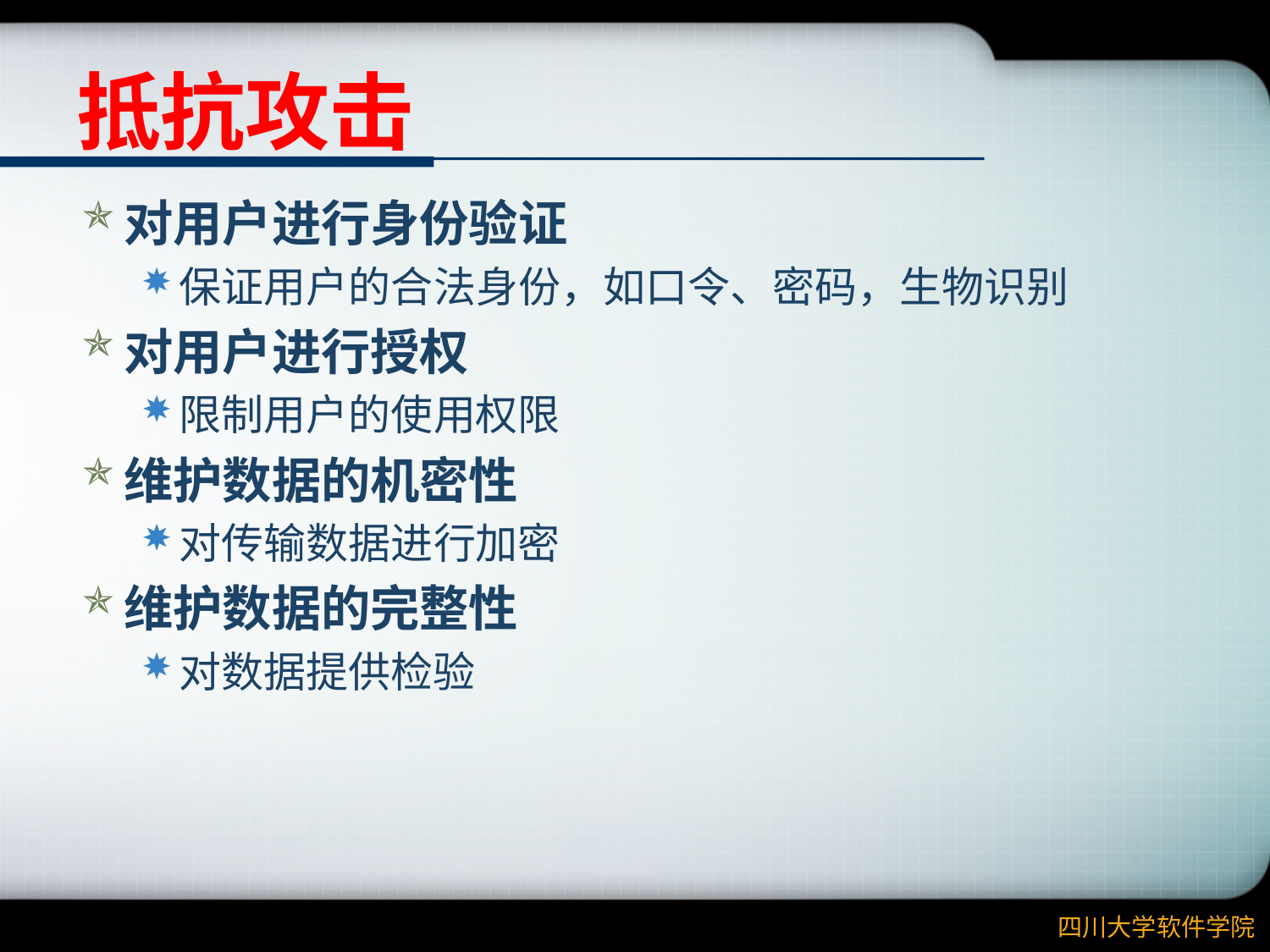

# 抵抗攻击
对用户进行身份验证
保证用户的合法身份，如口令、密码，生物识别
对用户进行授权
限制用户的使用权限
维护数据的机密性
对传输数据进行加密
维护数据的完整性
对数据提供检验